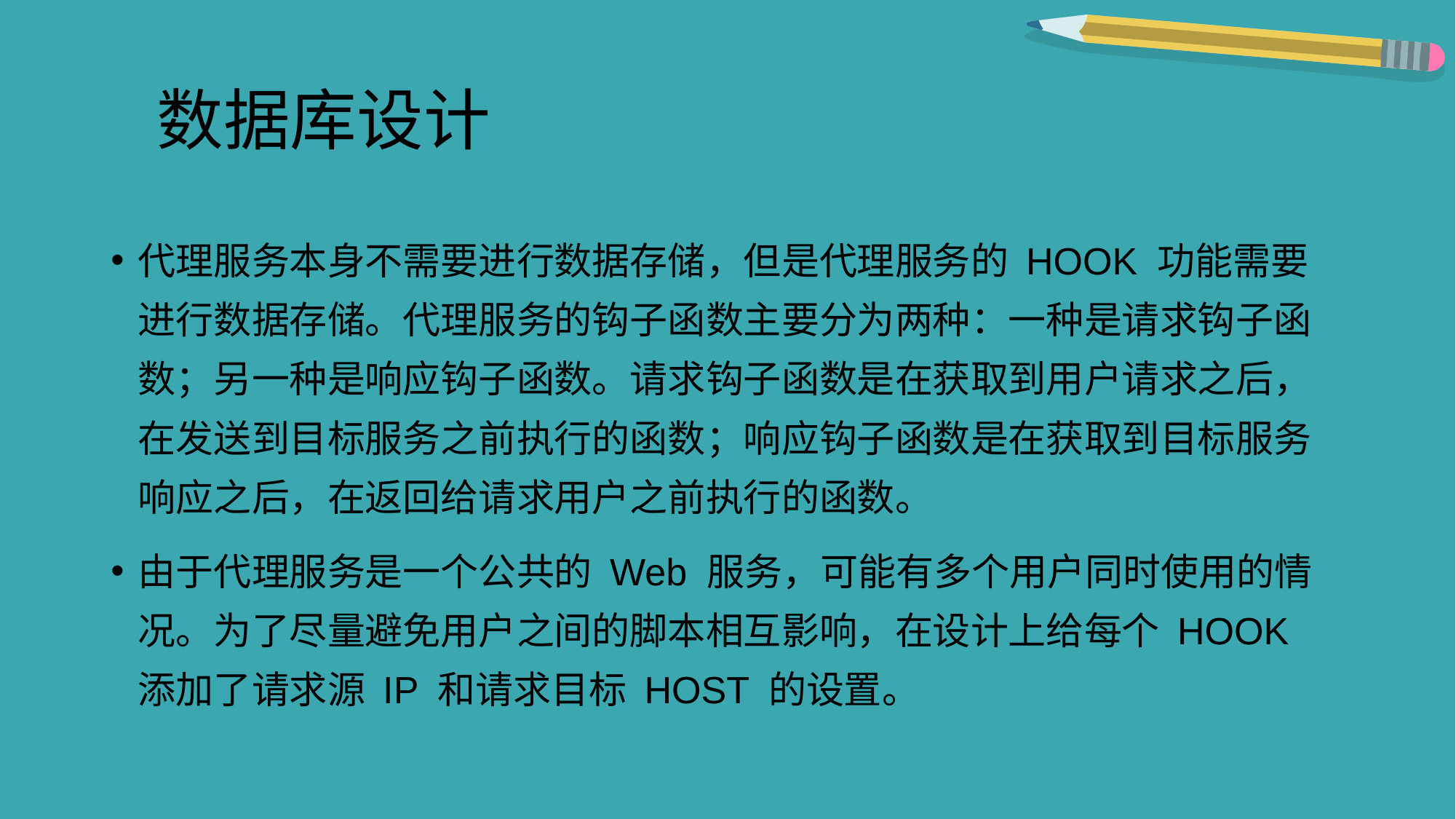

# 数据库设计
代理服务本身不需要进行数据存储，但是代理服务的 HOOK 功能需要进行数据存储。代理服务的钩子函数主要分为两种：一种是请求钩子函数；另一种是响应钩子函数。请求钩子函数是在获取到用户请求之后，在发送到目标服务之前执行的函数；响应钩子函数是在获取到目标服务响应之后，在返回给请求用户之前执行的函数。
由于代理服务是一个公共的 Web 服务，可能有多个用户同时使用的情况。为了尽量避免用户之间的脚本相互影响，在设计上给每个 HOOK 添加了请求源 IP 和请求目标 HOST 的设置。